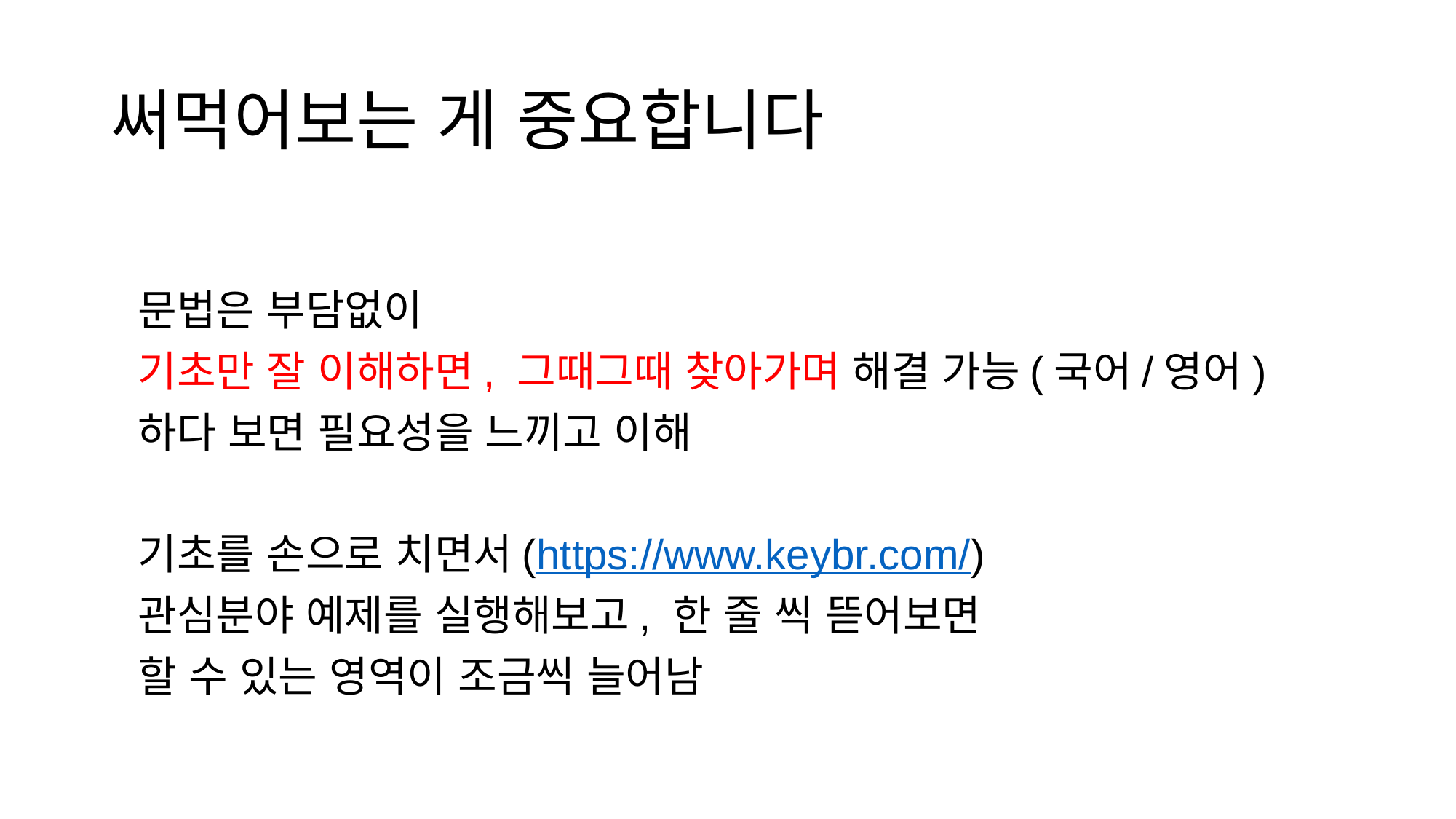

# 써먹어보는 게 중요합니다

문법은 부담없이
기초만 잘 이해하면, 그때그때 찾아가며 해결 가능(국어/영어)
하다 보면 필요성을 느끼고 이해

기초를 손으로 치면서(https://www.keybr.com/)
관심분야 예제를 실행해보고, 한 줄 씩 뜯어보면
할 수 있는 영역이 조금씩 늘어남